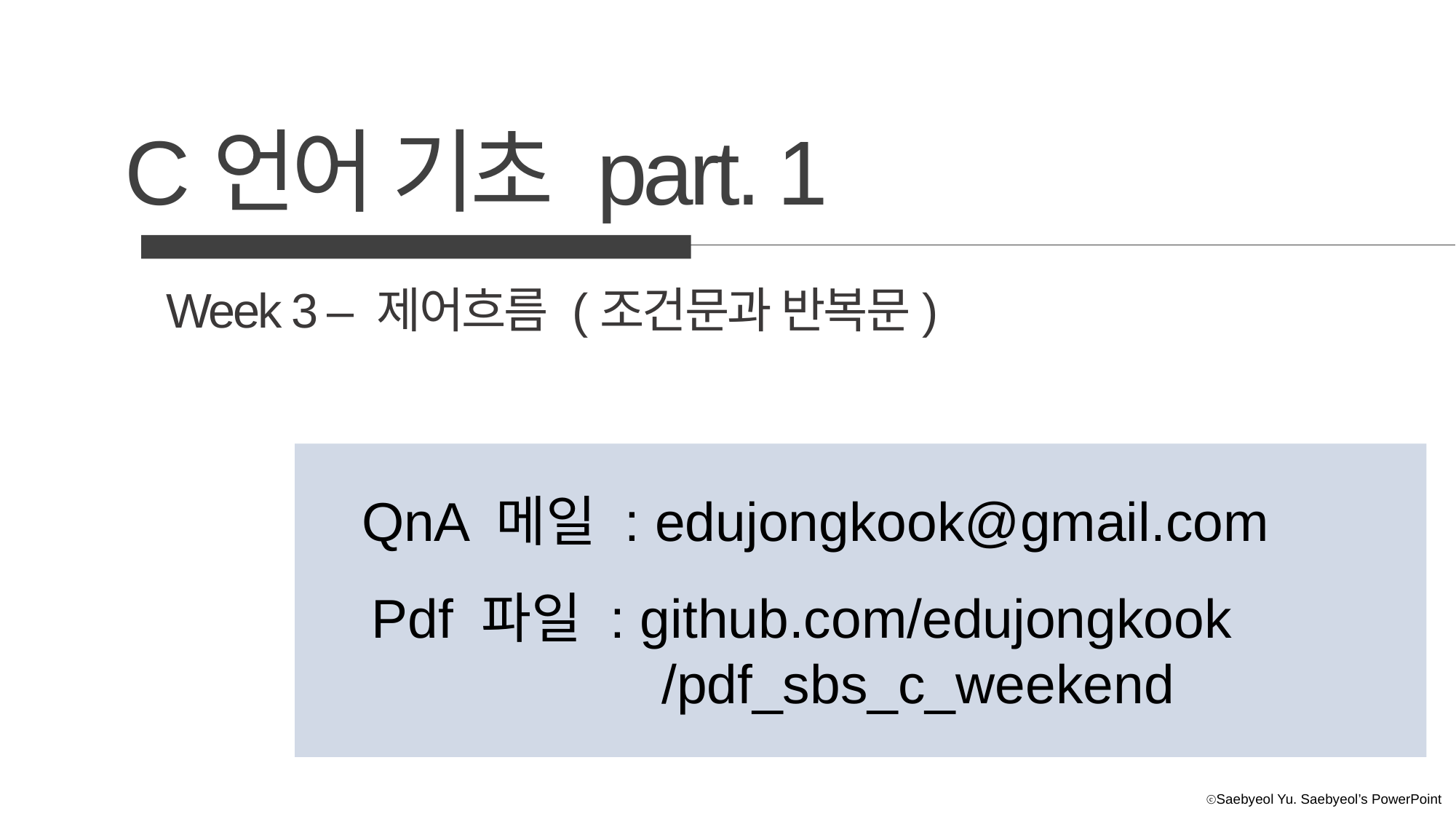

C언어 기초 part. 1

Week 3 – 제어흐름 (조건문과 반복문)

QnA 메일 : edujongkook@gmail.com
Pdf 파일 : github.com/edujongkook
	            /pdf_sbs_c_weekend
ⓒSaebyeol Yu. Saebyeol’s PowerPoint